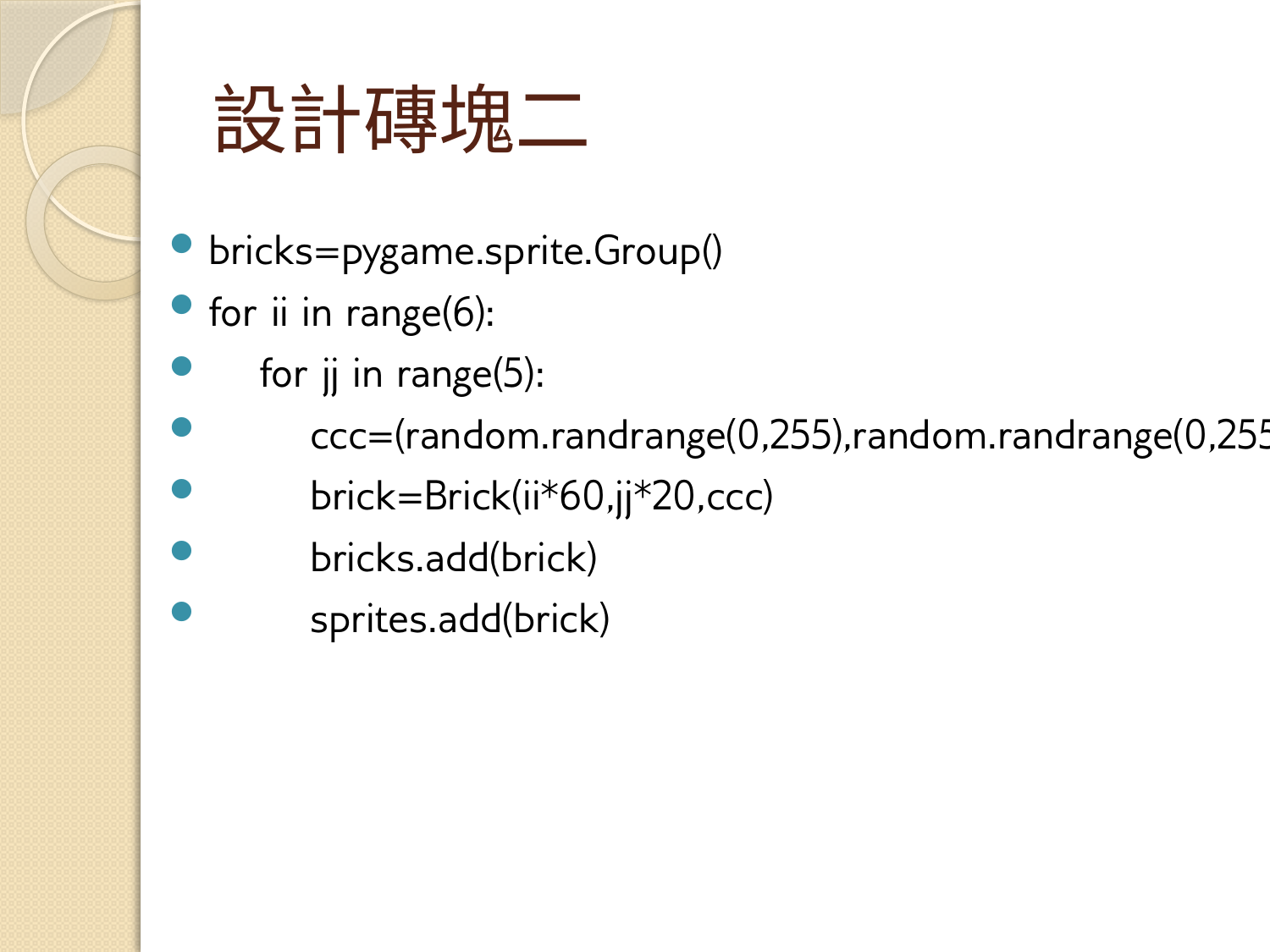

# 設計磚塊二
bricks=pygame.sprite.Group()
for ii in range(6):
    for jj in range(5):
        ccc=(random.randrange(0,255),random.randrange(0,255),random.randrange(0,255))
        brick=Brick(ii*60,jj*20,ccc)
        bricks.add(brick)
        sprites.add(brick)